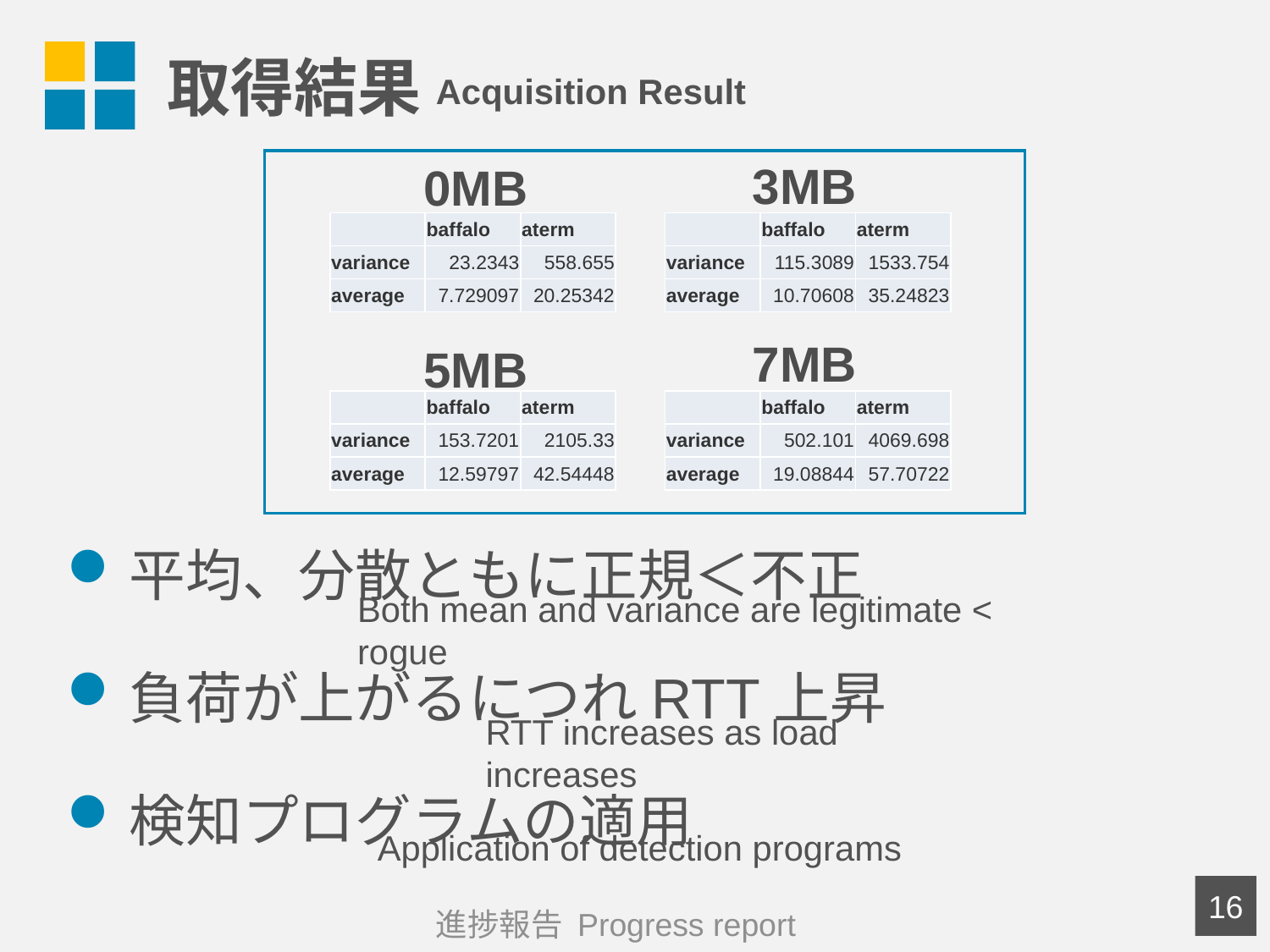

取得結果
Acquisition Result
3MB

0MB

平均、分散ともに正規＜不正
負荷が上がるにつれRTT上昇
検知プログラムの適用

|  | baffalo | aterm |
| --- | --- | --- |
| variance | 23.2343 | 558.655 |
| average | 7.729097 | 20.25342 |
|  | baffalo | aterm |
| --- | --- | --- |
| variance | 115.3089 | 1533.754 |
| average | 10.70608 | 35.24823 |
7MB
5MB
|  | baffalo | aterm |
| --- | --- | --- |
| variance | 153.7201 | 2105.33 |
| average | 12.59797 | 42.54448 |
|  | baffalo | aterm |
| --- | --- | --- |
| variance | 502.101 | 4069.698 |
| average | 19.08844 | 57.70722 |
Both mean and variance are legitimate < rogue
RTT increases as load increases
Application of detection programs
16
進捗報告 Progress report